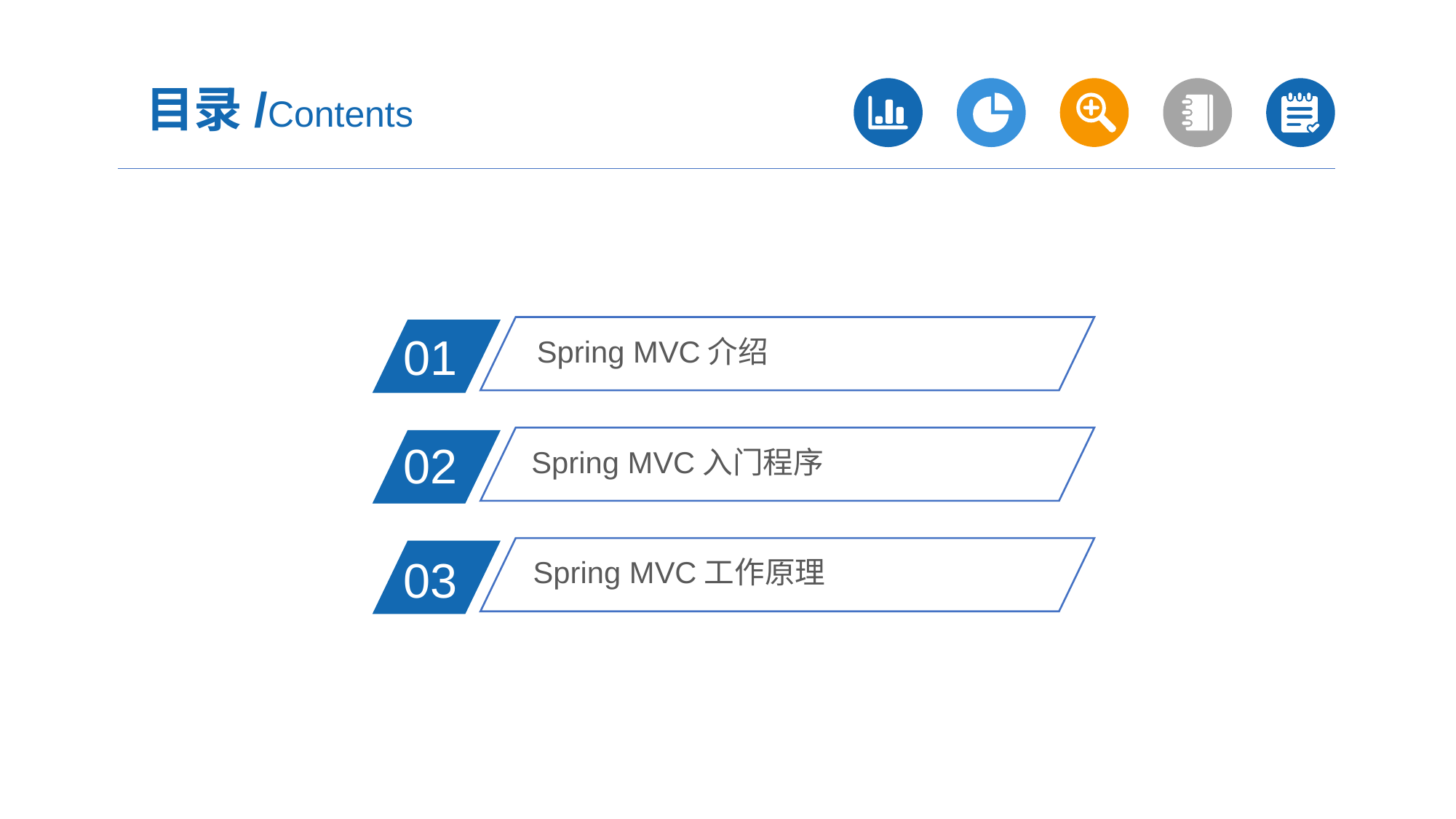

目录/Contents

Spring MVC介绍

01

Spring MVC入门程序
02

Spring MVC工作原理

03